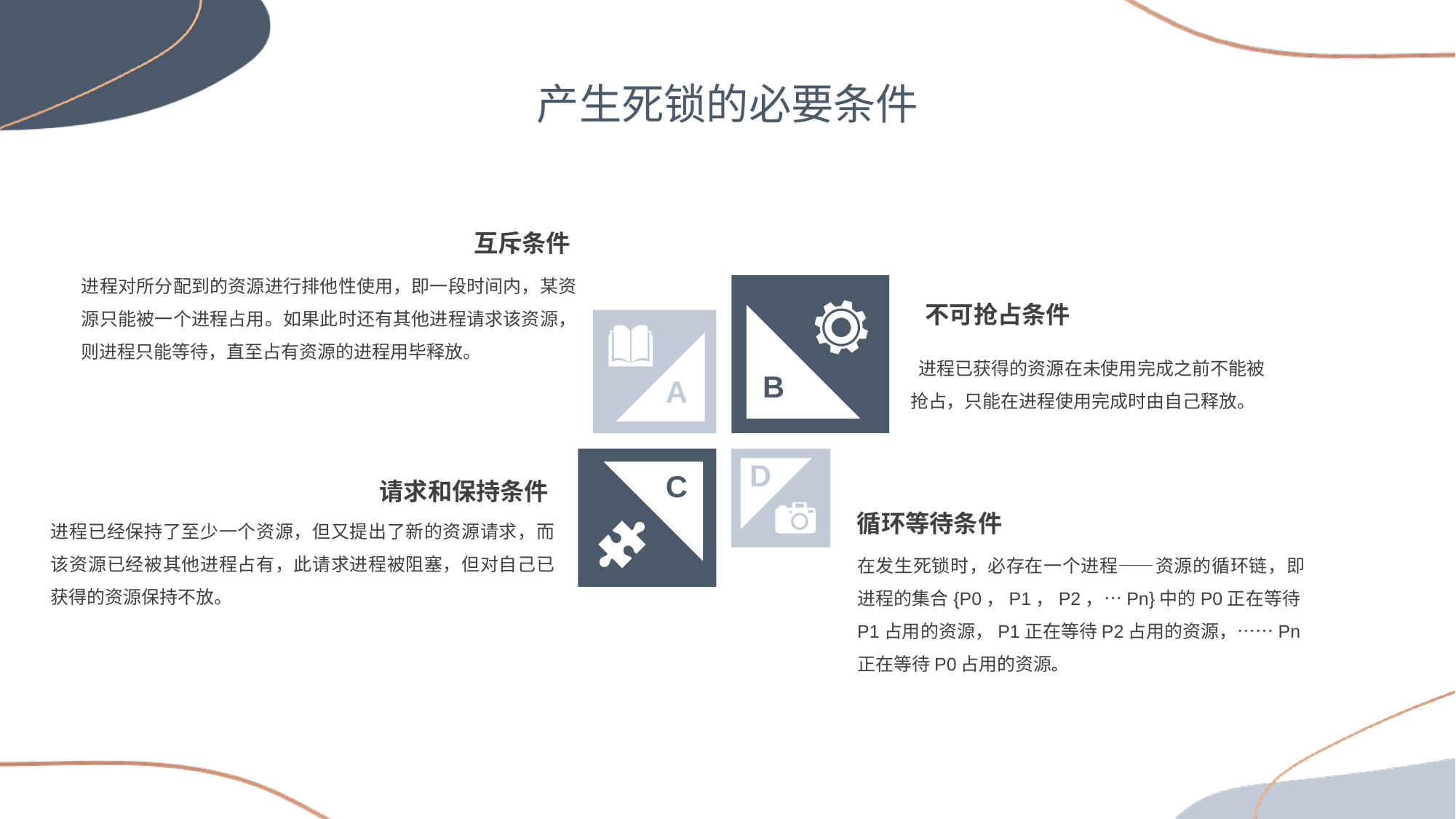

产生死锁的必要条件
互斥条件

进程对所分配到的资源进行排他性使用，即一段时间内，某资源只能被一个进程占用。如果此时还有其他进程请求该资源，则进程只能等待，直至占有资源的进程用毕释放。

不可抢占条件

 进程已获得的资源在未使用完成之前不能被抢占，只能在进程使用完成时由自己释放。
B
A

D
C
请求和保持条件

循环等待条件

进程已经保持了至少一个资源，但又提出了新的资源请求，而该资源已经被其他进程占有，此请求进程被阻塞，但对自己已获得的资源保持不放。

在发生死锁时，必存在一个进程——资源的循环链，即进程的集合{P0，P1，P2，…Pn}中的P0正在等待P1占用的资源，P1正在等待P2占用的资源，……Pn正在等待P0占用的资源。